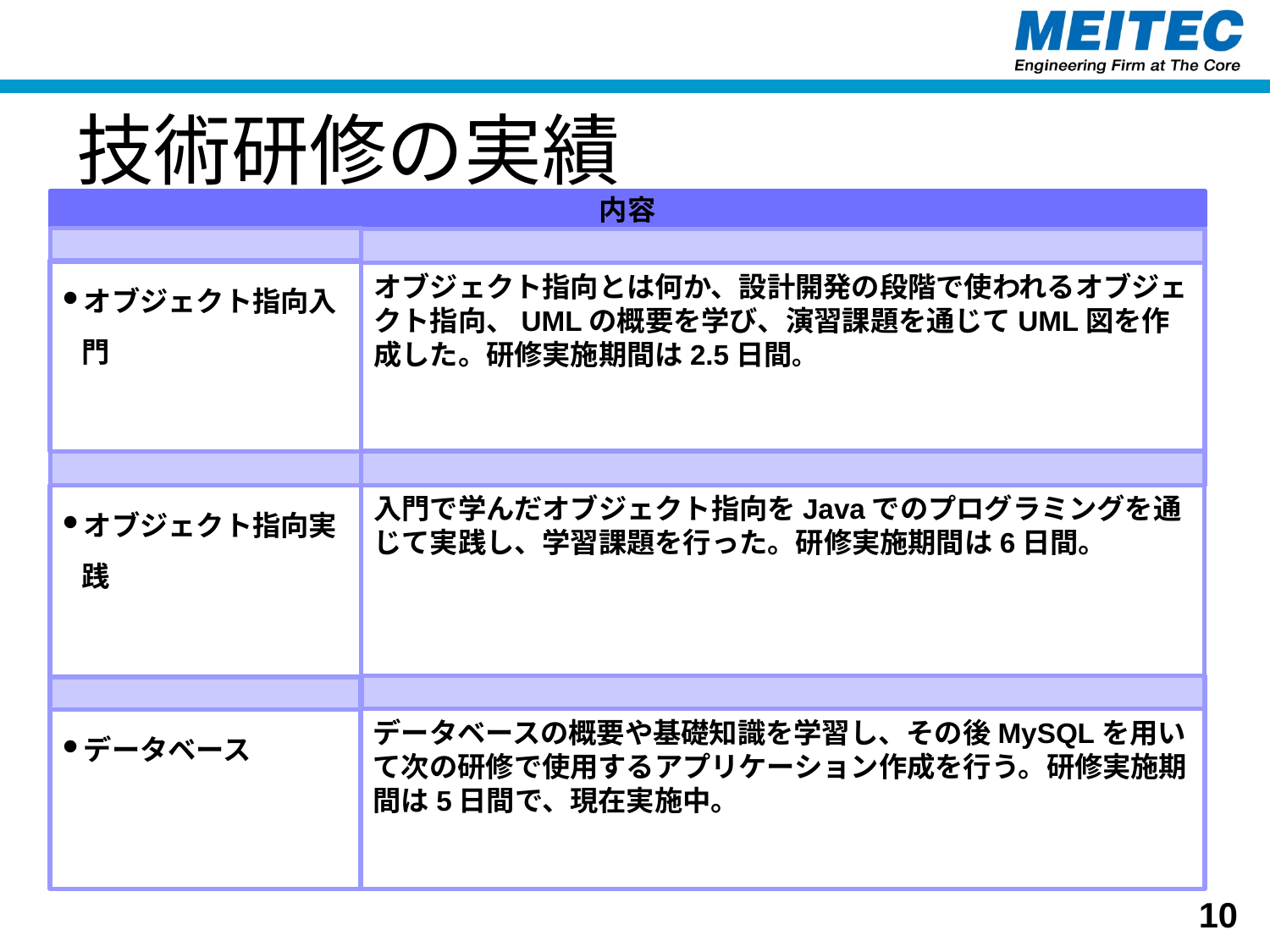

# 技術研修の実績
内容

オブジェクト指向入門
オブジェクト指向とは何か、設計開発の段階で使われるオブジェクト指向、UMLの概要を学び、演習課題を通じてUML図を作成した。研修実施期間は2.5日間。

入門で学んだオブジェクト指向をJavaでのプログラミングを通じて実践し、学習課題を行った。研修実施期間は6日間。
オブジェクト指向実践

データベースの概要や基礎知識を学習し、その後MySQLを用いて次の研修で使用するアプリケーション作成を行う。研修実施期間は5日間で、現在実施中。

データベース
10